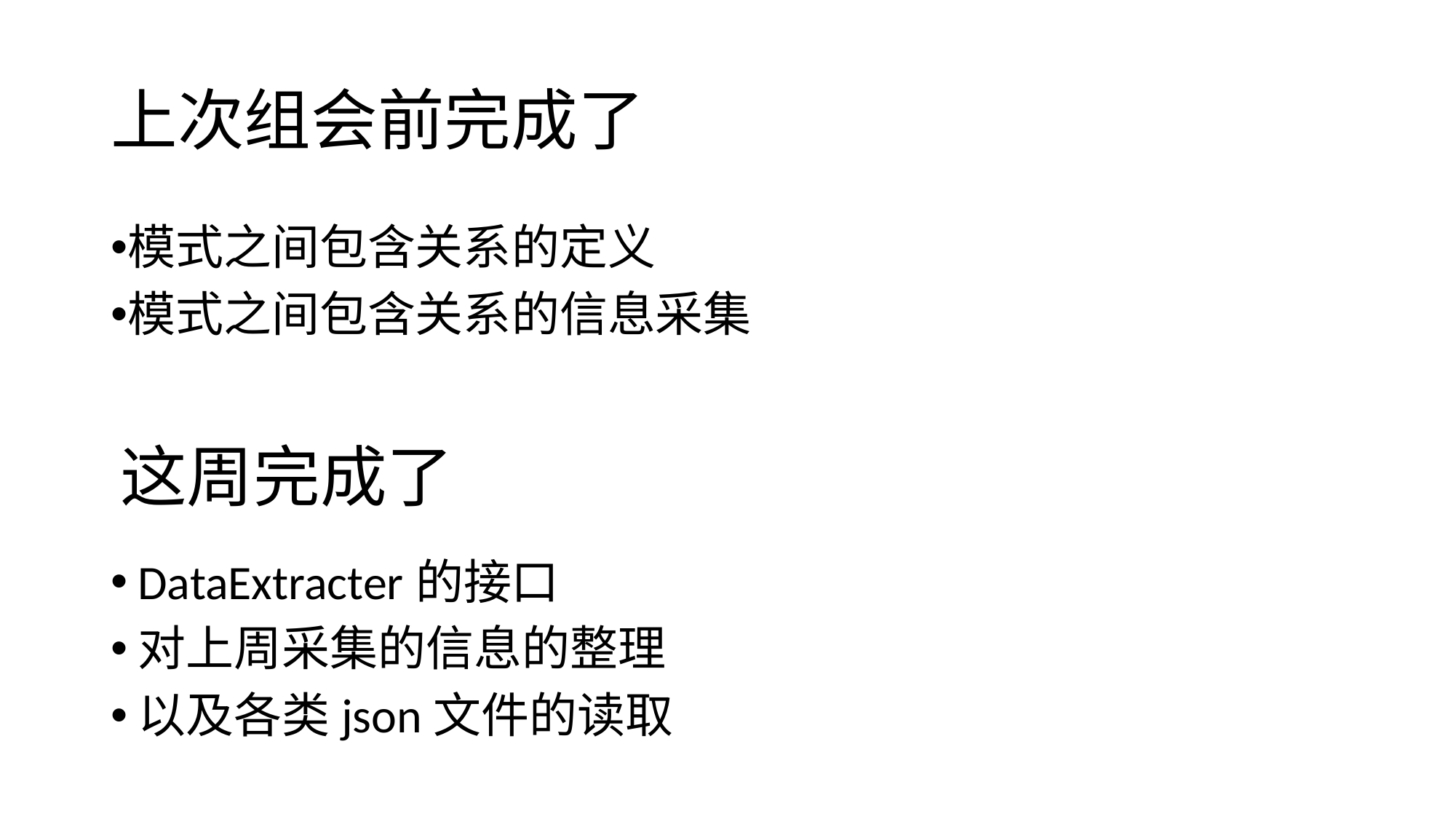

# 上次组会前完成了
模式之间包含关系的定义
模式之间包含关系的信息采集

DataExtracter的接口
对上周采集的信息的整理
以及各类json文件的读取

这周完成了